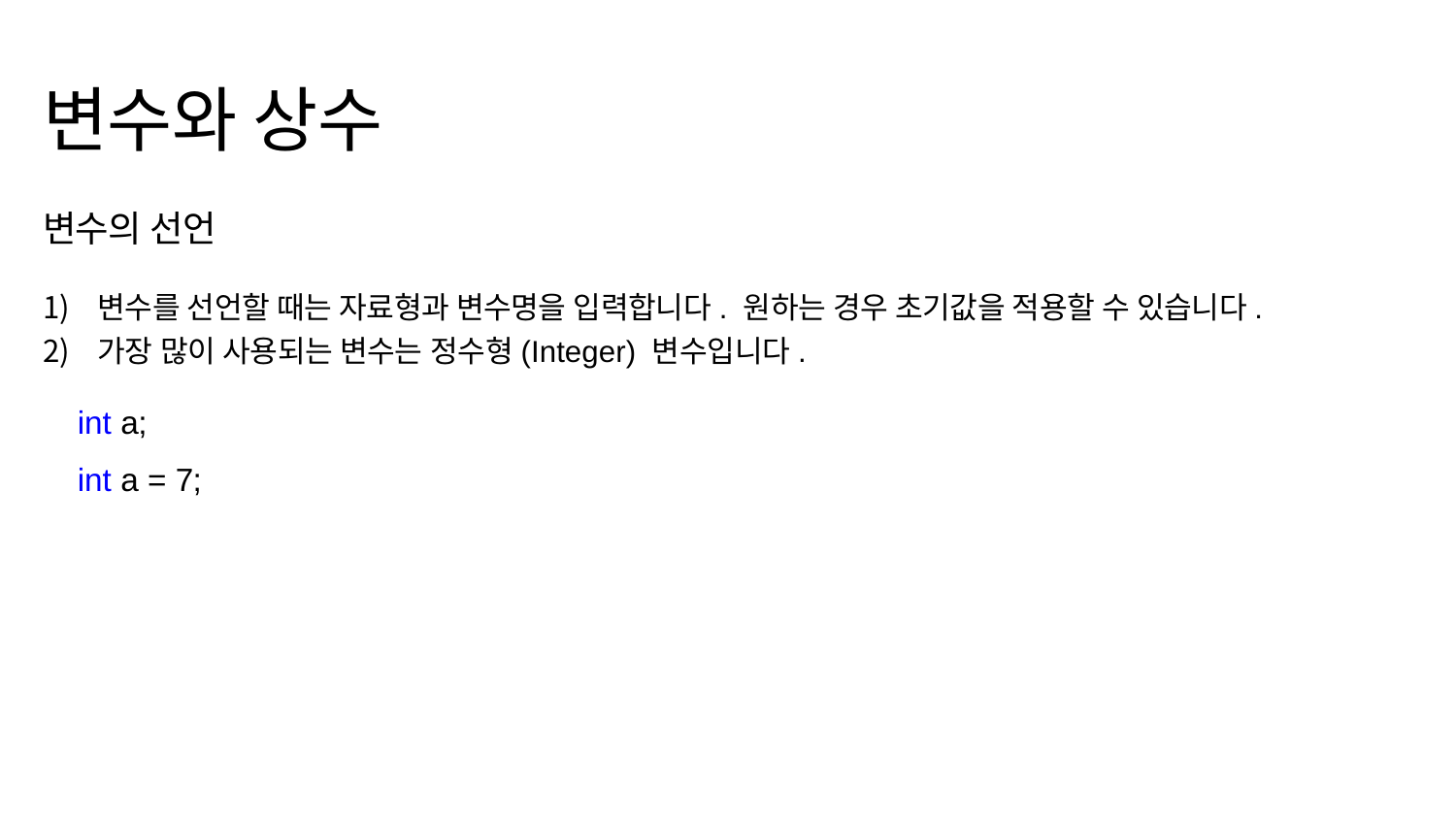

# 변수와 상수
변수의 선언

변수를 선언할 때는 자료형과 변수명을 입력합니다. 원하는 경우 초기값을 적용할 수 있습니다.
가장 많이 사용되는 변수는 정수형(Integer) 변수입니다.

int a;
int a = 7;